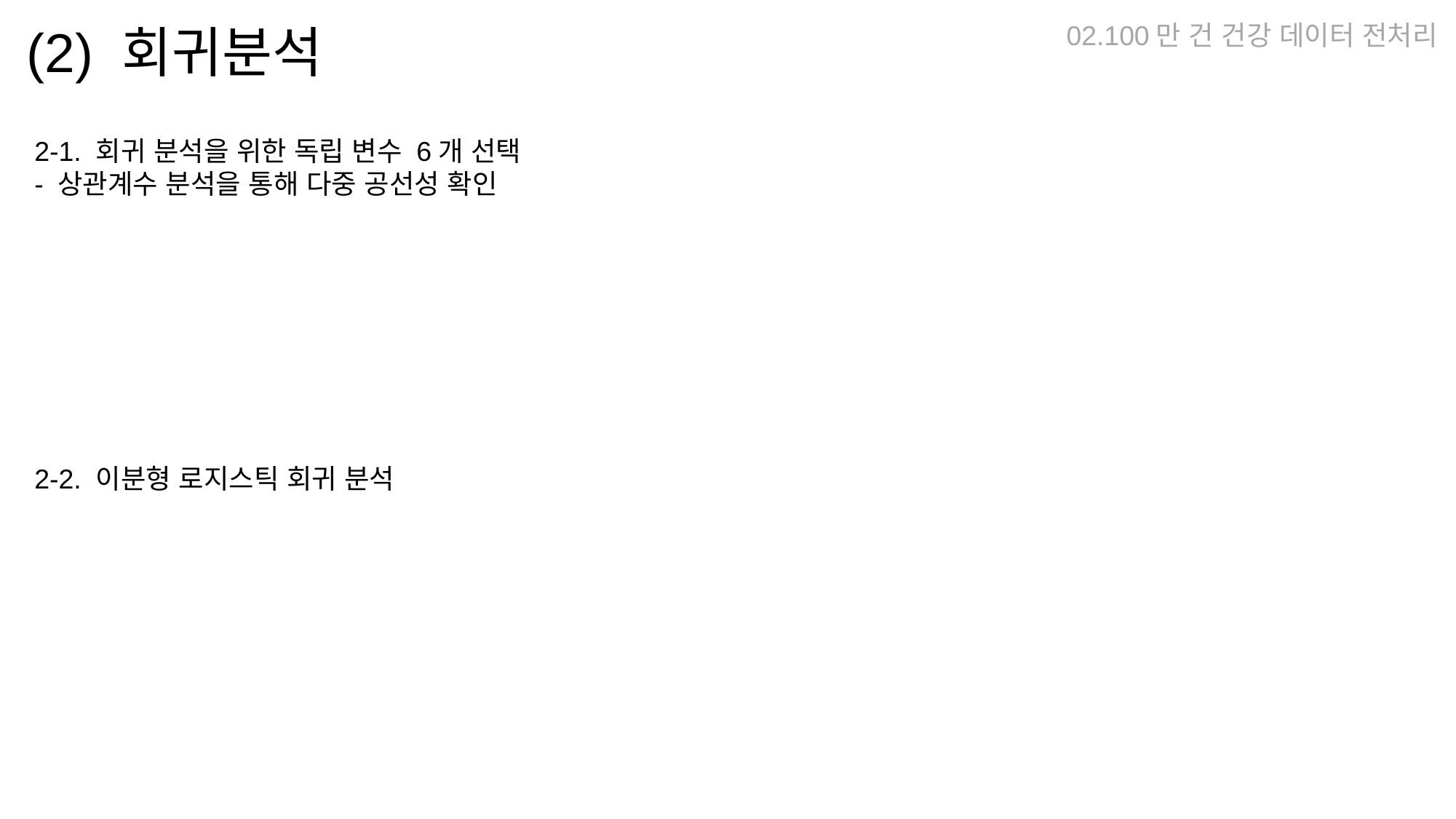

(2) 회귀분석
02.100만 건 건강 데이터 전처리
2-1. 회귀 분석을 위한 독립 변수 6개 선택
- 상관계수 분석을 통해 다중 공선성 확인

2-2. 이분형 로지스틱 회귀 분석